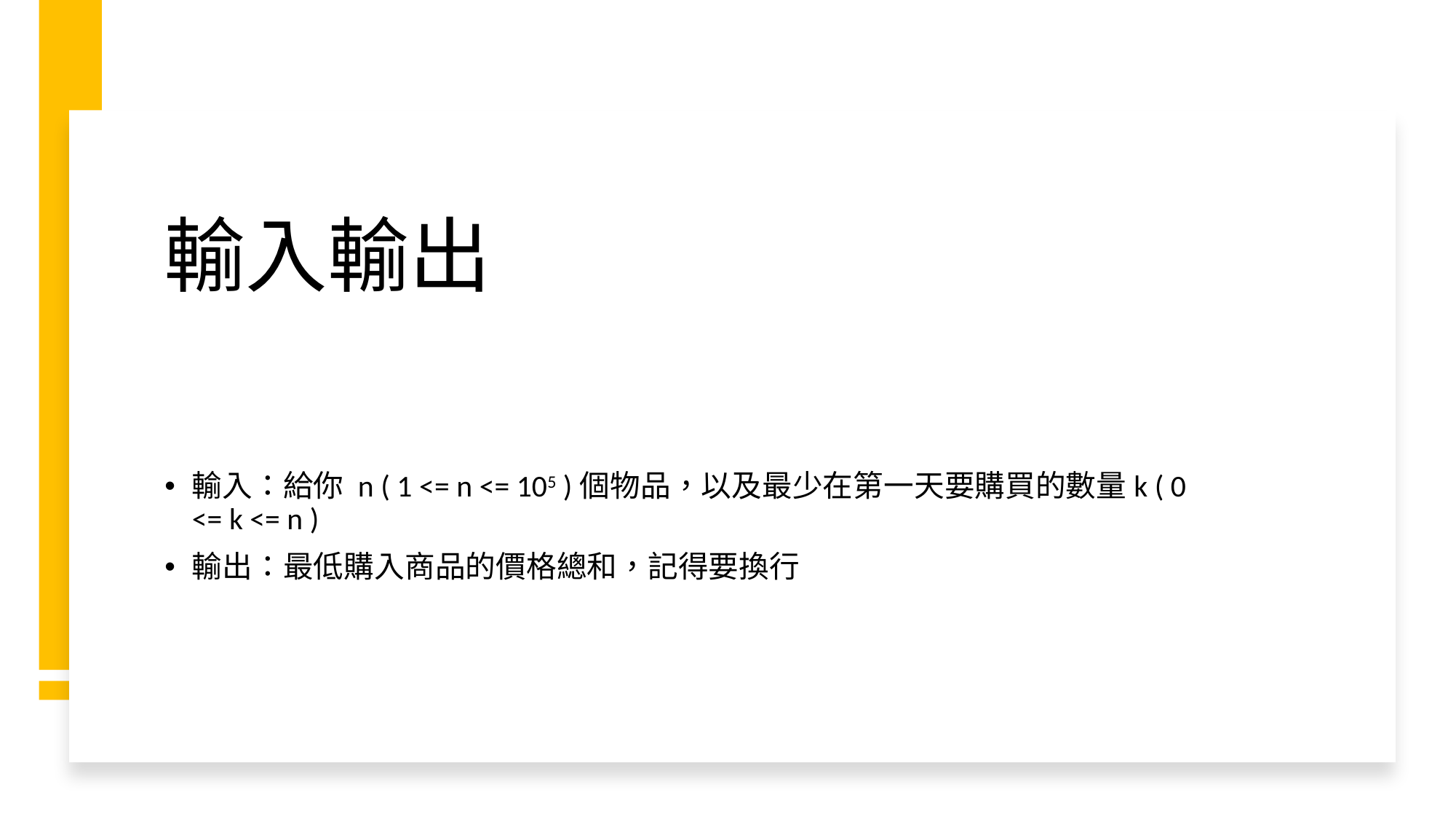

# 輸入輸出

輸入：給你 n ( 1 <= n <= 105 )個物品，以及最少在第一天要購買的數量k ( 0 <= k <= n )
輸出：最低購入商品的價格總和，記得要換行